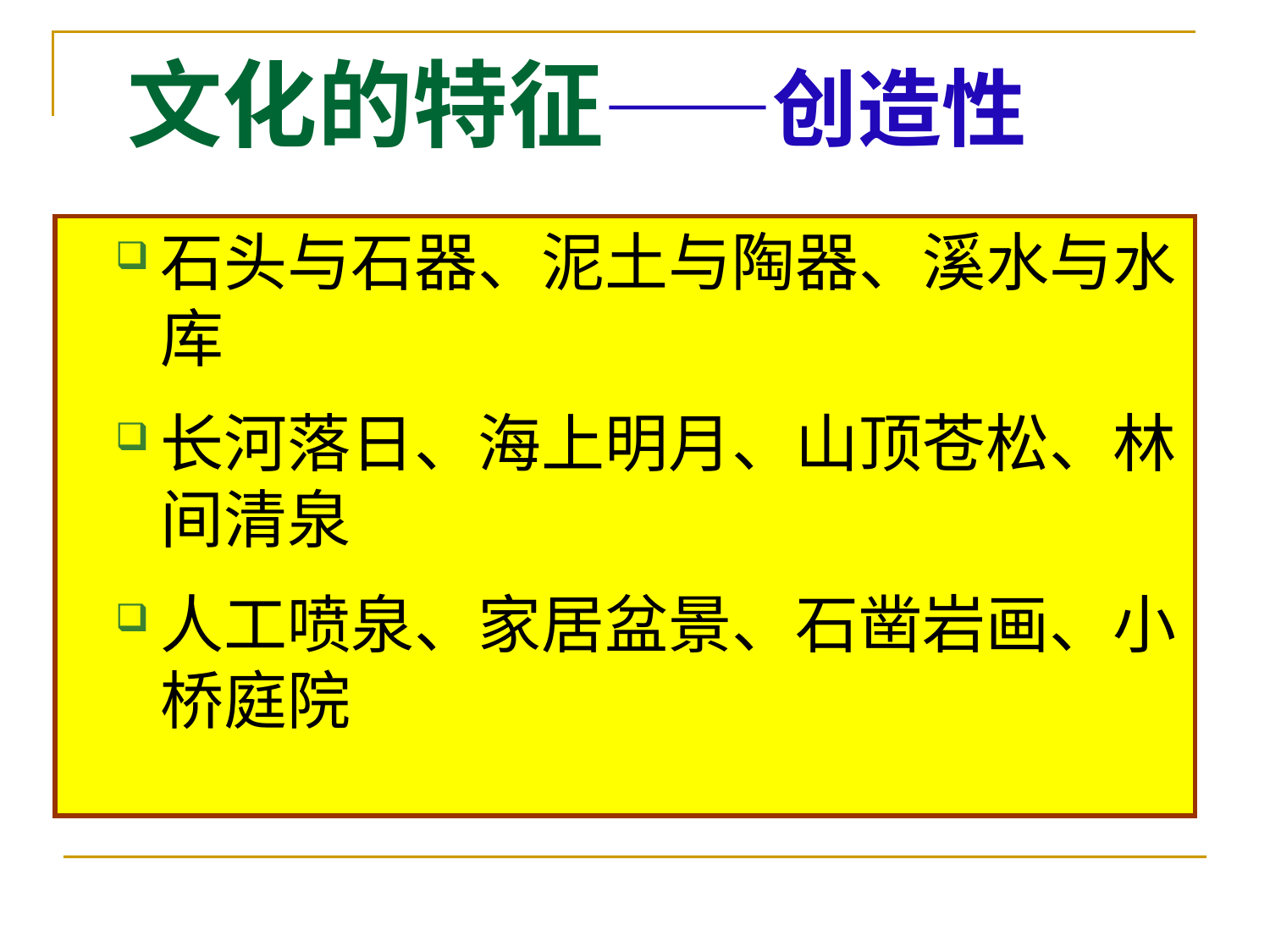

# 文化的特征——创造性
石头与石器、泥土与陶器、溪水与水库
长河落日、海上明月、山顶苍松、林间清泉
人工喷泉、家居盆景、石凿岩画、小桥庭院

38